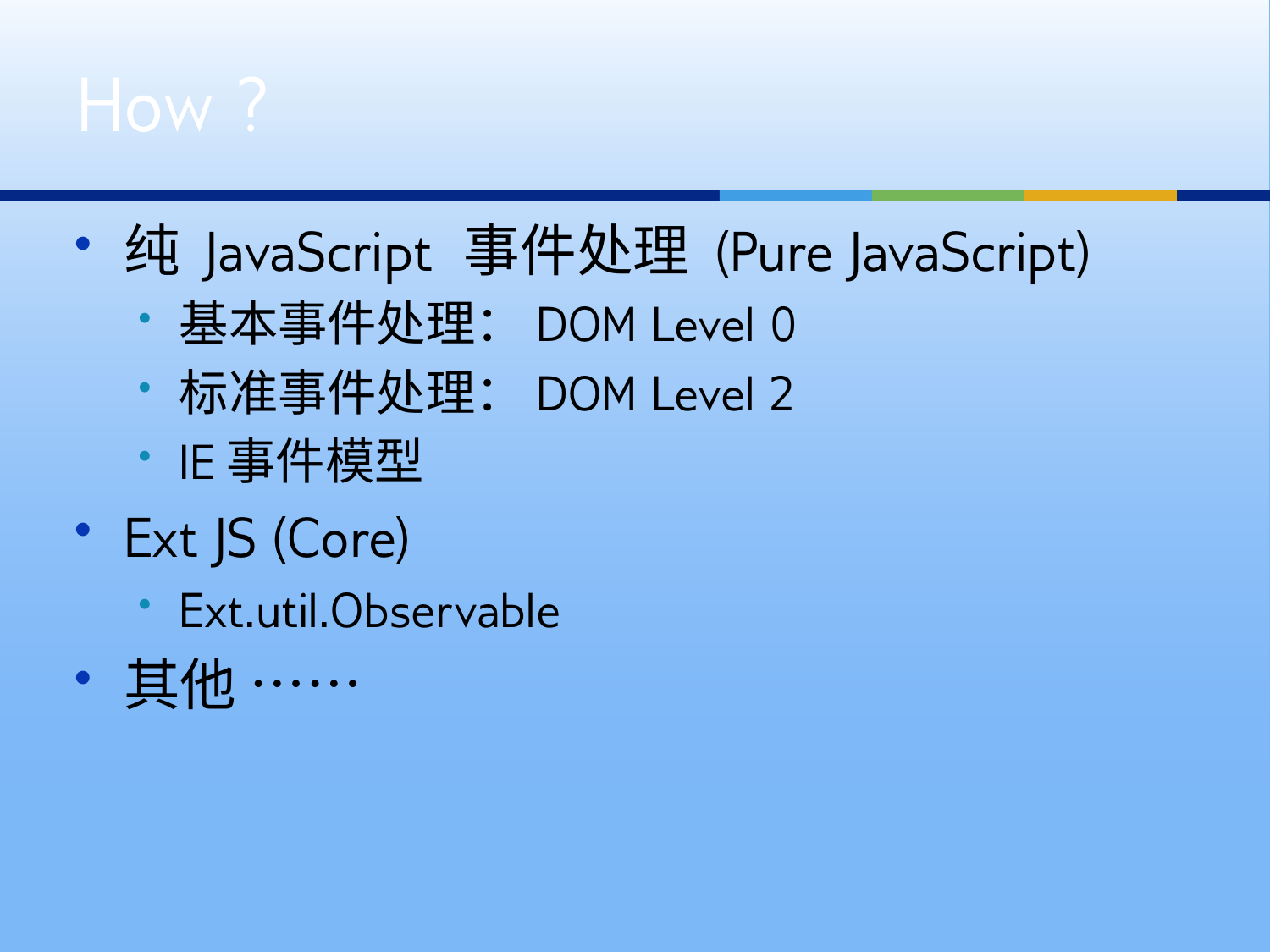

# How ?
纯 JavaScript 事件处理 (Pure JavaScript)
基本事件处理：DOM Level 0
标准事件处理：DOM Level 2
IE事件模型
Ext JS (Core)
Ext.util.Observable
其他 ……